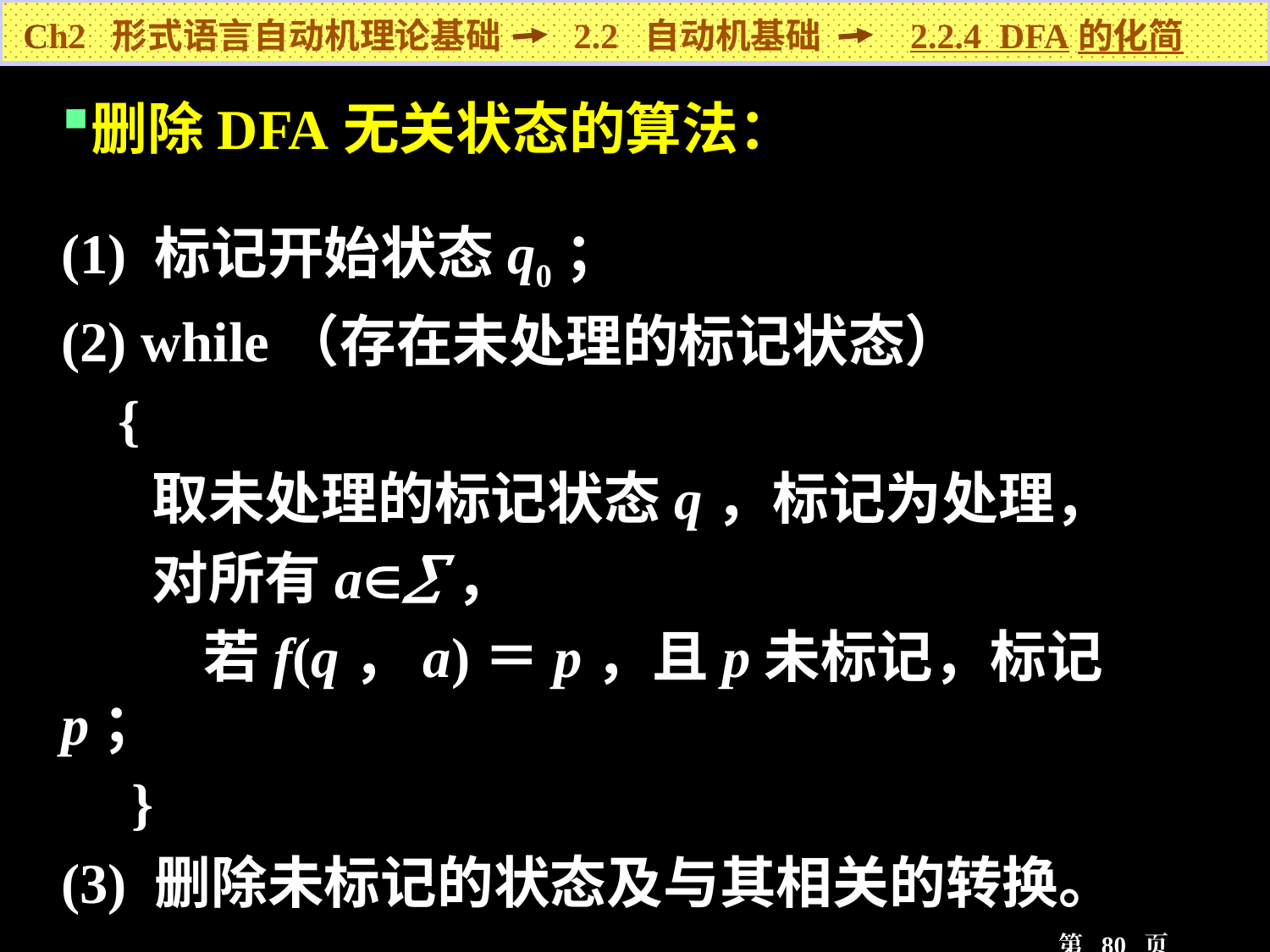

Ch2  形式语言自动机理论基础        2.2  自动机基础          2.2.4  DFA的化简

删除DFA无关状态的算法：
(1) 标记开始状态q0；
(2) while（存在未处理的标记状态）
    {
      取未处理的标记状态q，标记为处理，
      对所有a∈∑，
          若f(q，a)＝p，且p未标记，标记p；
     }
(3) 删除未标记的状态及与其相关的转换。